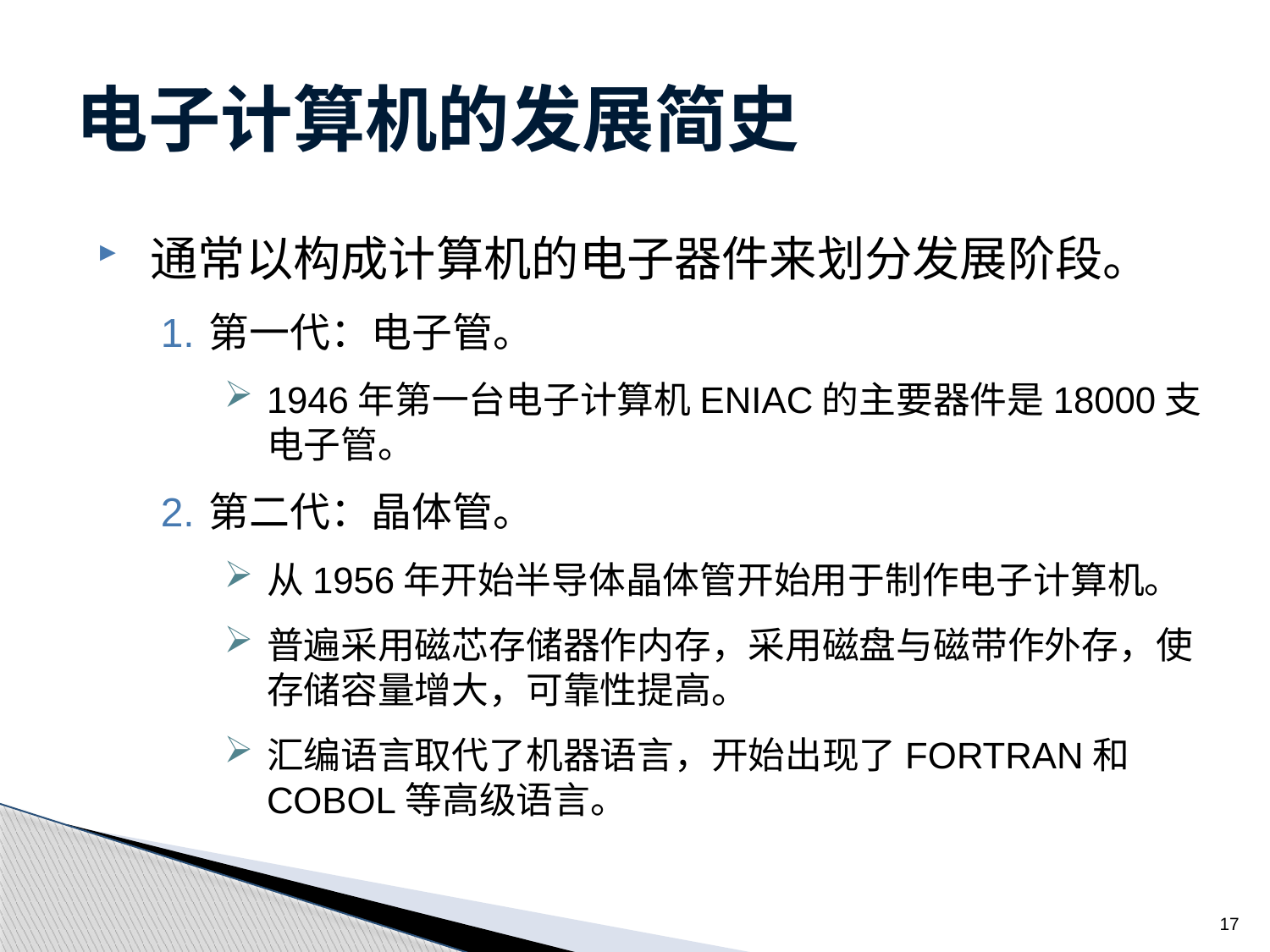

# 电子计算机的发展简史
通常以构成计算机的电子器件来划分发展阶段。
第一代：电子管。
1946年第一台电子计算机ENIAC的主要器件是18000支电子管。
第二代：晶体管。
从1956年开始半导体晶体管开始用于制作电子计算机。
普遍采用磁芯存储器作内存，采用磁盘与磁带作外存，使存储容量增大，可靠性提高。
汇编语言取代了机器语言，开始出现了FORTRAN和COBOL等高级语言。
17